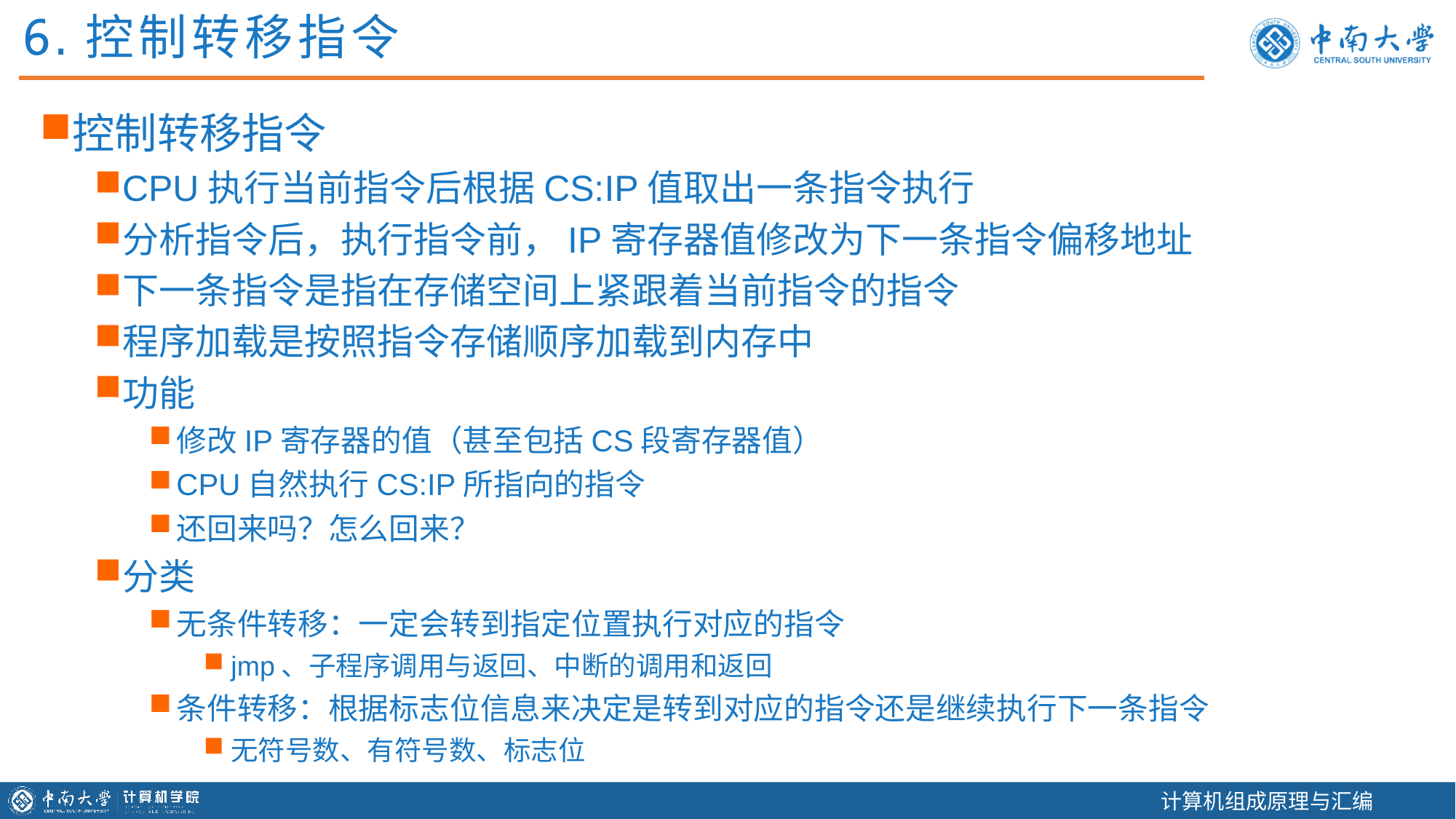

6.控制转移指令
控制转移指令
CPU执行当前指令后根据CS:IP值取出一条指令执行
分析指令后，执行指令前，IP寄存器值修改为下一条指令偏移地址
下一条指令是指在存储空间上紧跟着当前指令的指令
程序加载是按照指令存储顺序加载到内存中
功能
修改IP寄存器的值（甚至包括CS段寄存器值）
CPU自然执行CS:IP所指向的指令
还回来吗？怎么回来？
分类
无条件转移：一定会转到指定位置执行对应的指令
jmp、子程序调用与返回、中断的调用和返回
条件转移：根据标志位信息来决定是转到对应的指令还是继续执行下一条指令
无符号数、有符号数、标志位

64